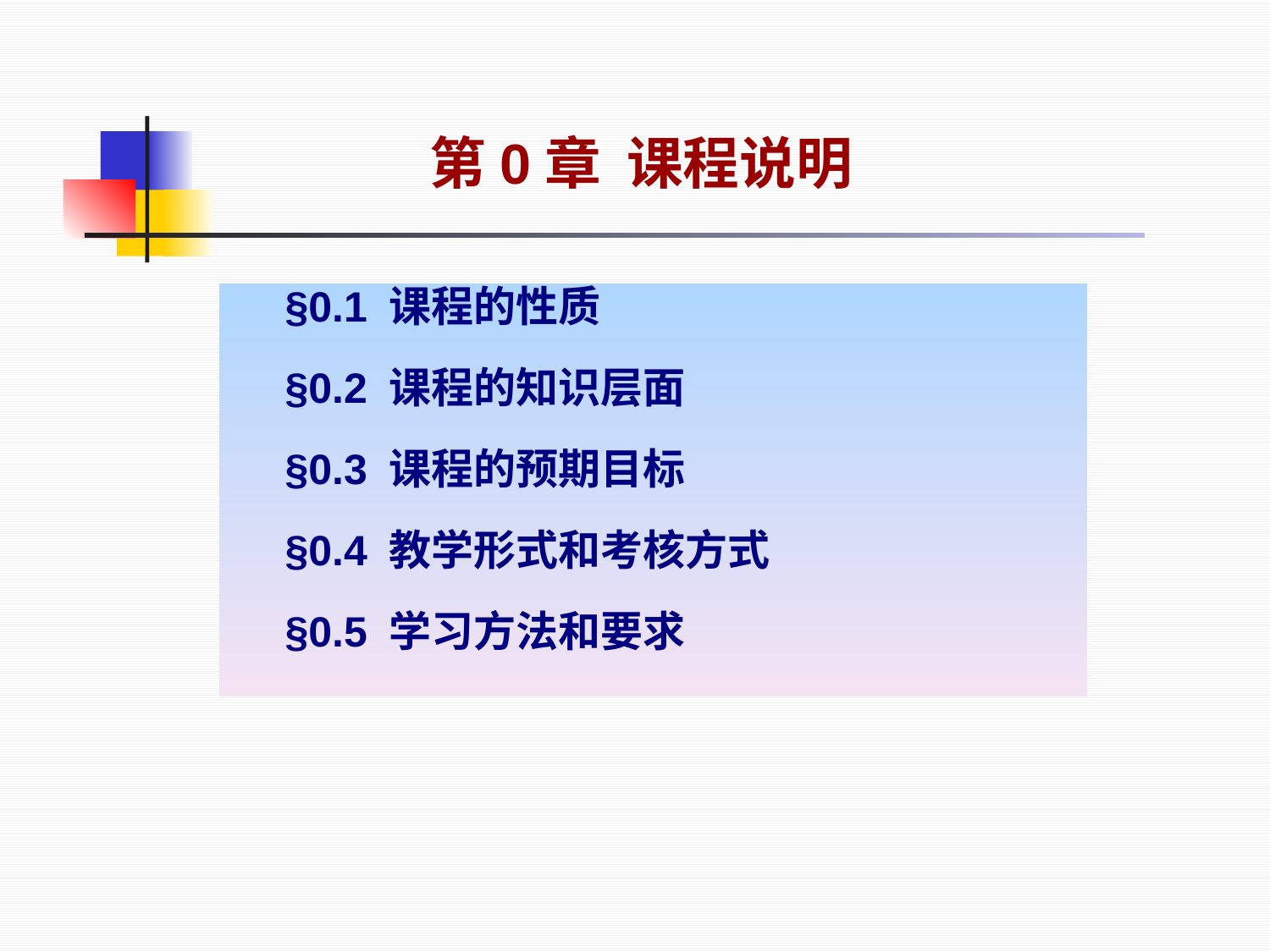

第0章  课程说明

§0.1 课程的性质
§0.2 课程的知识层面
§0.3 课程的预期目标
§0.4 教学形式和考核方式
§0.5 学习方法和要求